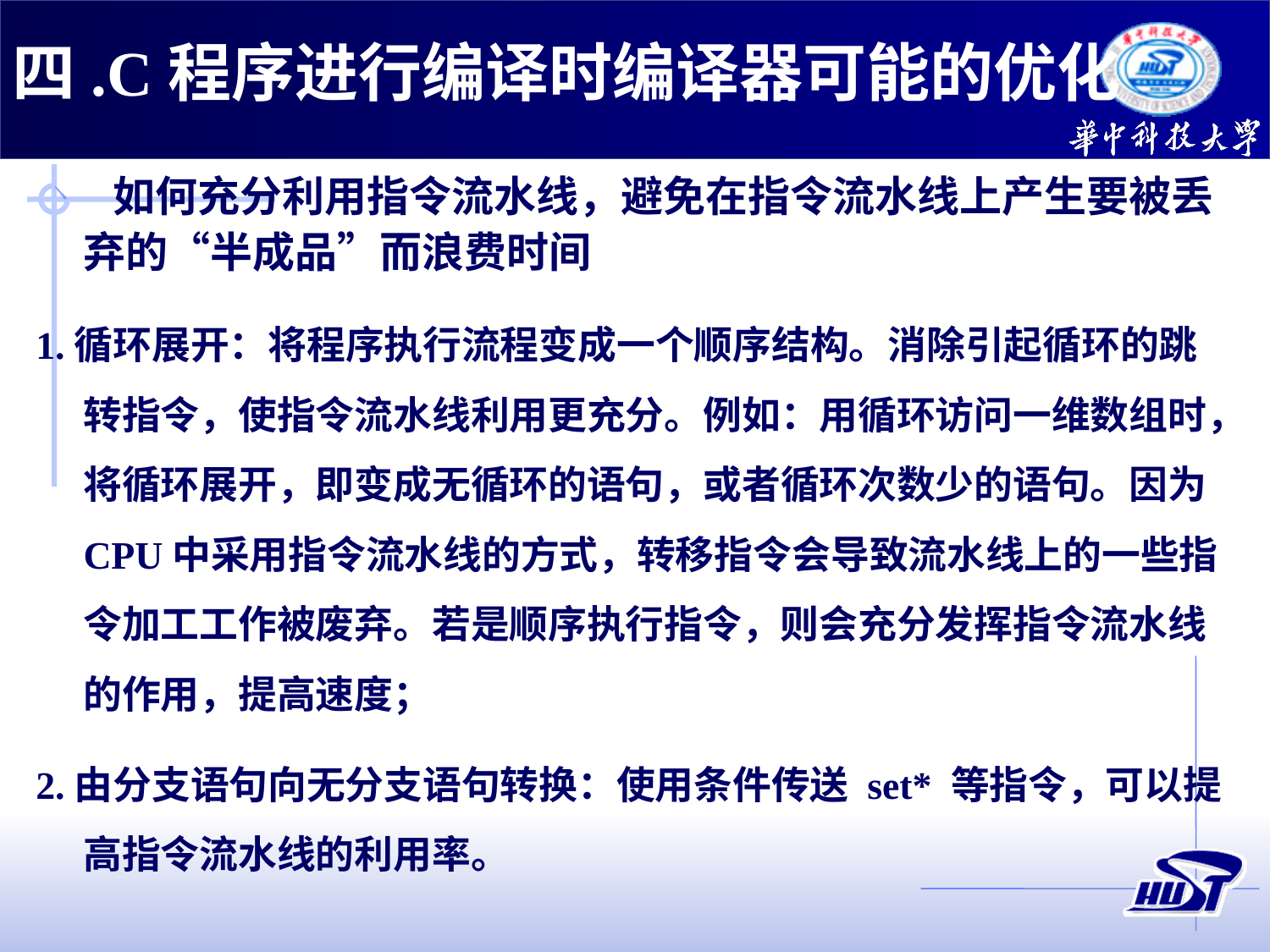

四.C程序进行编译时编译器可能的优化

       如何充分利用指令流水线，避免在指令流水线上产生要被丢弃的“半成品”而浪费时间
1.循环展开：将程序执行流程变成一个顺序结构。消除引起循环的跳转指令，使指令流水线利用更充分。例如：用循环访问一维数组时，将循环展开，即变成无循环的语句，或者循环次数少的语句。因为CPU中采用指令流水线的方式，转移指令会导致流水线上的一些指令加工工作被废弃。若是顺序执行指令，则会充分发挥指令流水线的作用，提高速度；
2.由分支语句向无分支语句转换：使用条件传送 set* 等指令，可以提高指令流水线的利用率。